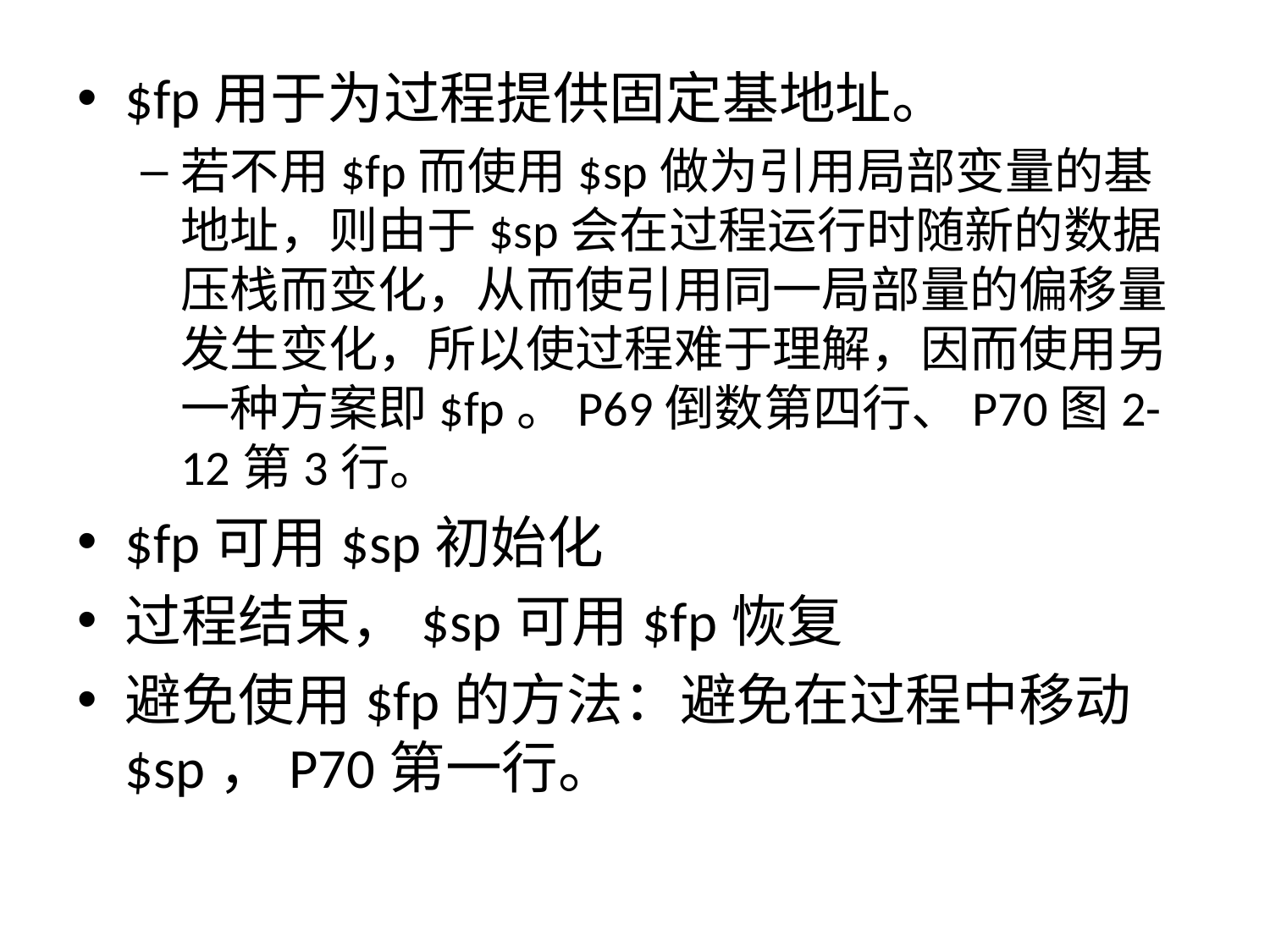

$fp用于为过程提供固定基地址。
若不用$fp而使用$sp做为引用局部变量的基地址，则由于$sp会在过程运行时随新的数据压栈而变化，从而使引用同一局部量的偏移量发生变化，所以使过程难于理解，因而使用另一种方案即$fp。P69倒数第四行、P70图2-12第3行。
$fp可用$sp初始化
过程结束，$sp可用$fp恢复
避免使用$fp的方法：避免在过程中移动$sp，P70第一行。